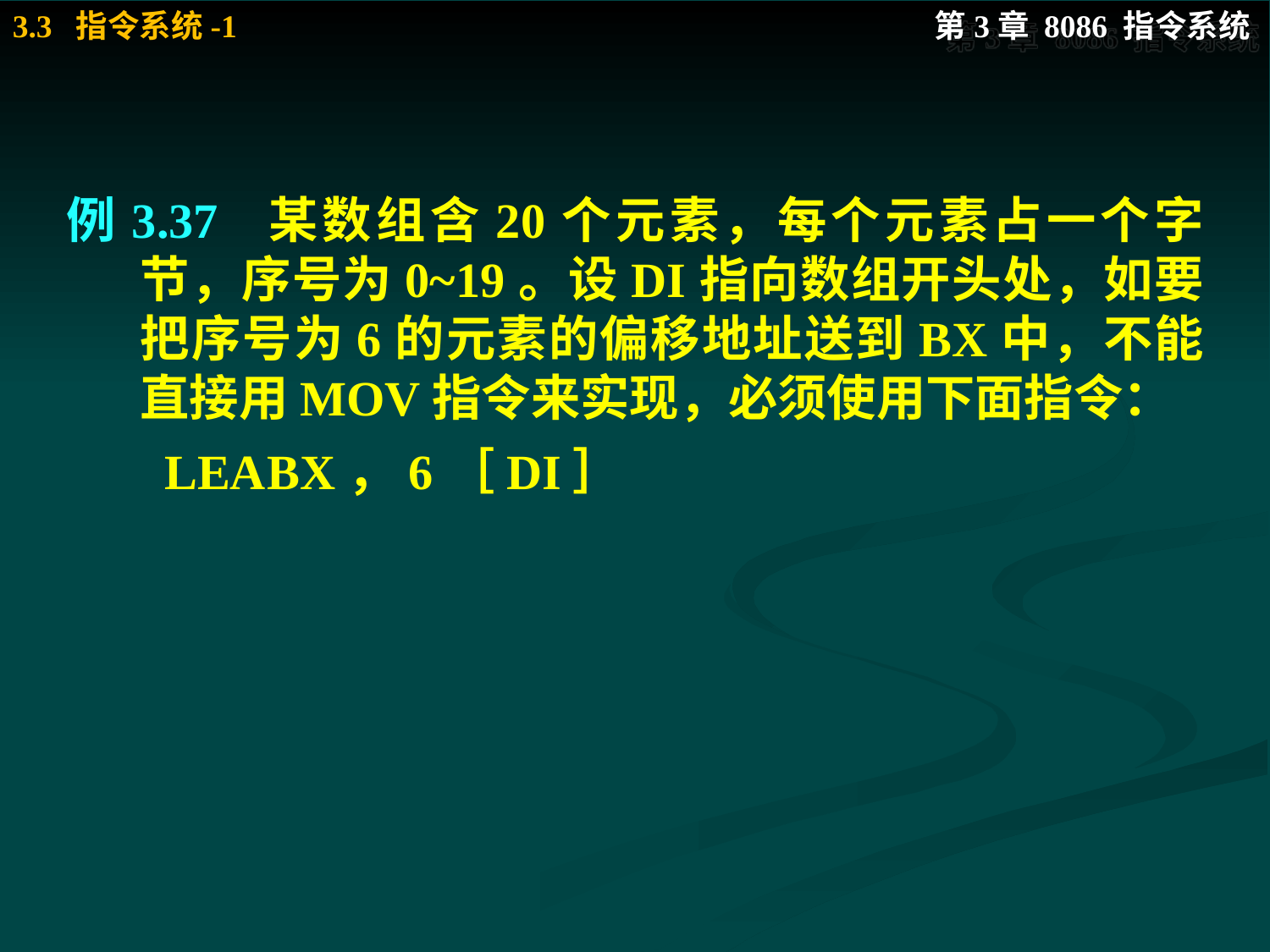

#
例3.37  某数组含20个元素，每个元素占一个字节，序号为0~19。设DI指向数组开头处，如要把序号为6的元素的偏移地址送到BX中，不能直接用MOV指令来实现，必须使用下面指令：
        LEA	BX，6［DI］